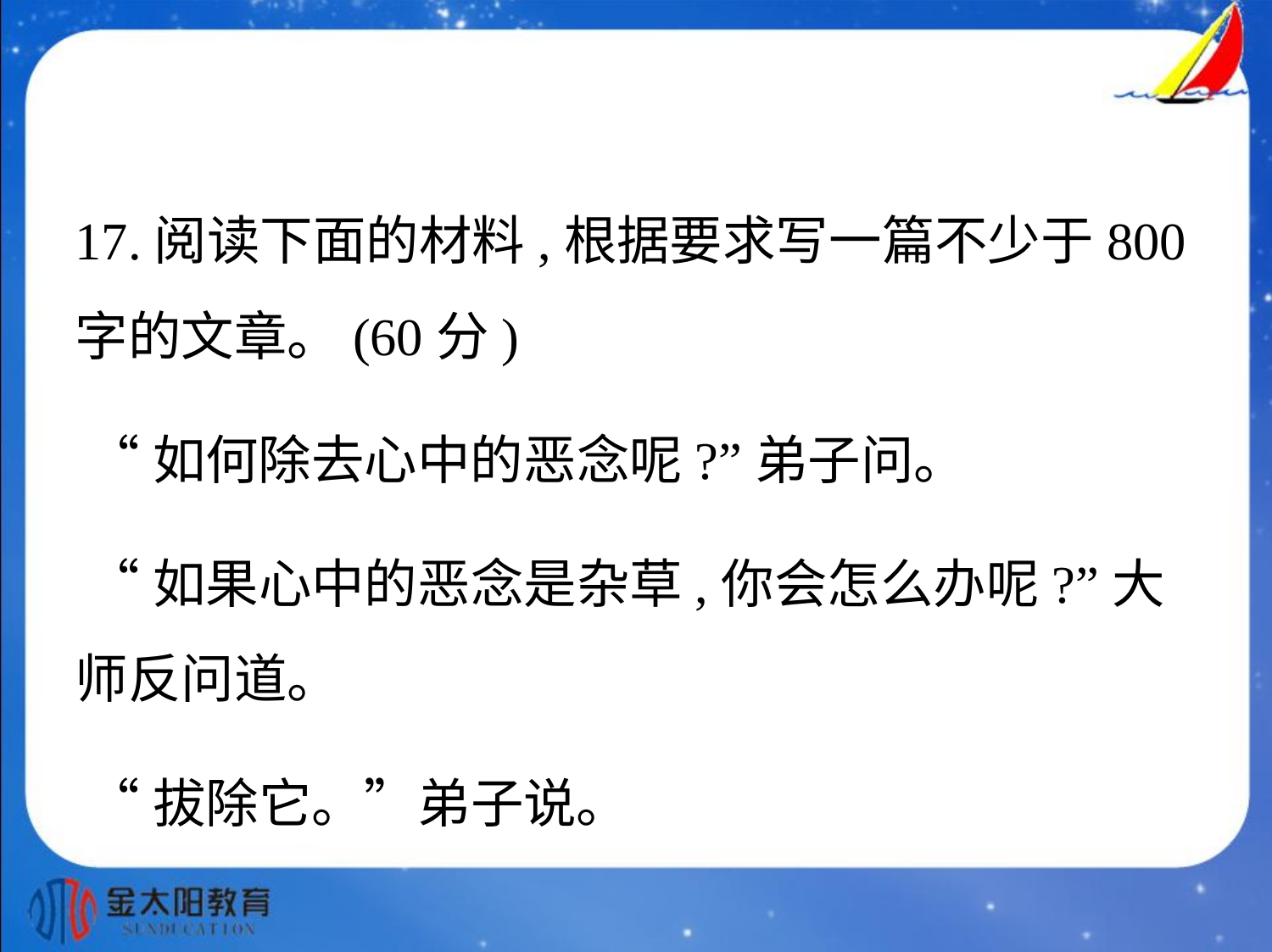

17.阅读下面的材料,根据要求写一篇不少于800
字的文章。(60分)
 “如何除去心中的恶念呢?”弟子问。
 “如果心中的恶念是杂草,你会怎么办呢?”大
师反问道。
 “拔除它。”弟子说。